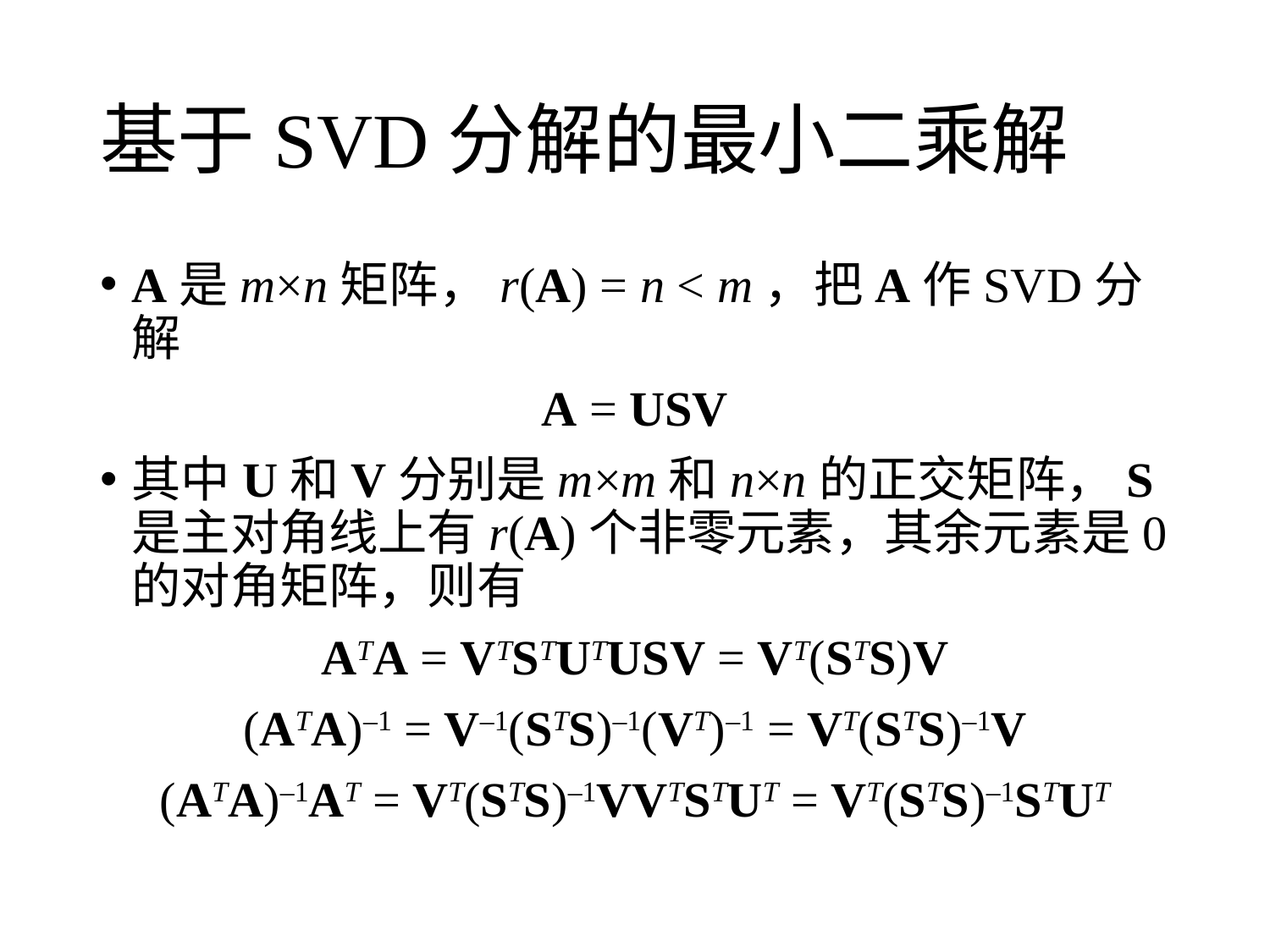

# 基于SVD分解的最小二乘解
A是m×n矩阵，r(A) = n < m，把A作SVD分解
A = USV
其中U和V分别是m×m和n×n的正交矩阵，S是主对角线上有r(A)个非零元素，其余元素是0的对角矩阵，则有
ATA = VTSTUTUSV = VT(STS)V
(ATA)–1 = V–1(STS)–1(VT)–1 = VT(STS)–1V
(ATA)–1AT = VT(STS)–1VVTSTUT = VT(STS)–1STUT